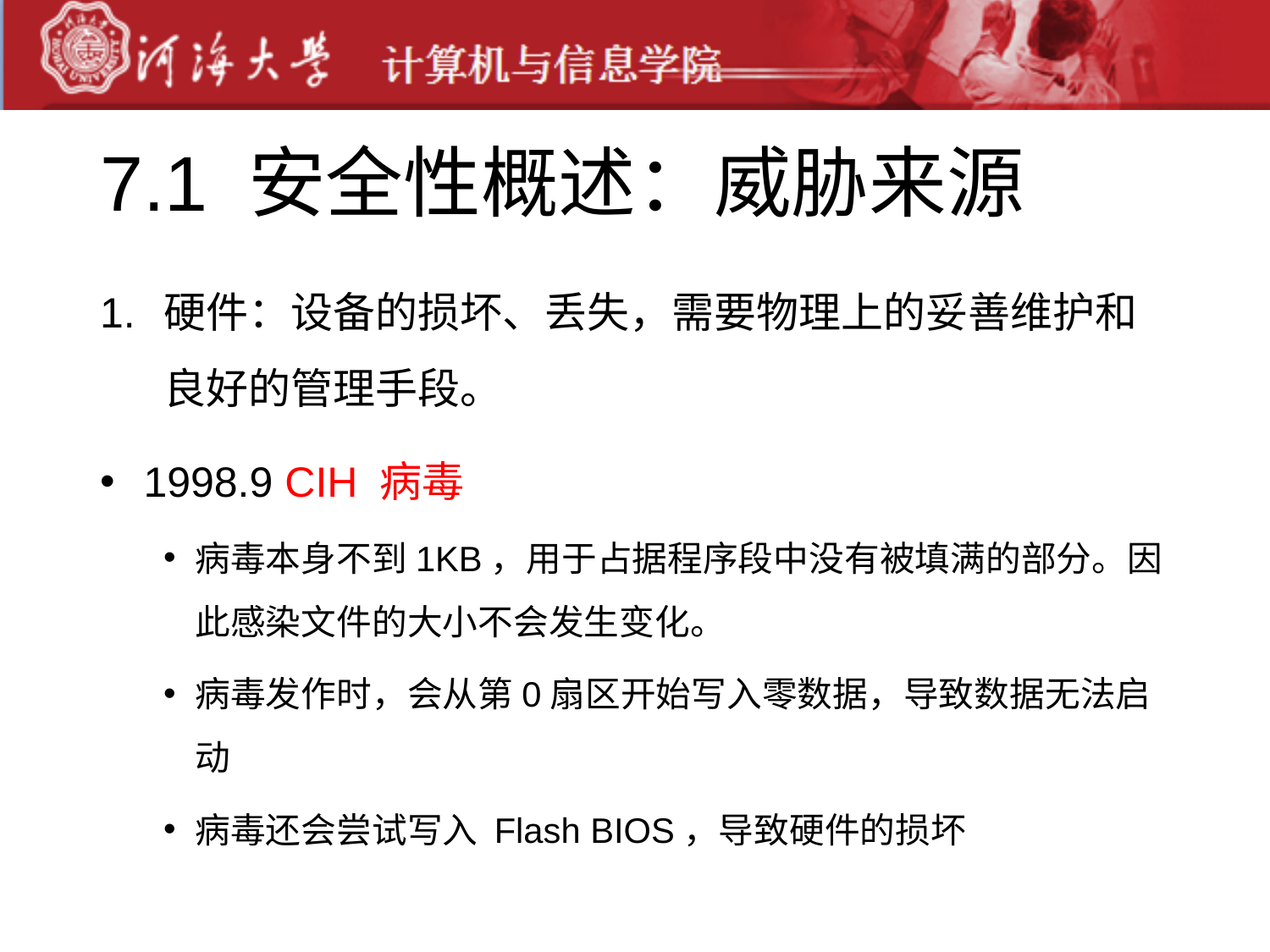

# 7.1 安全性概述：威胁来源
硬件：设备的损坏、丢失，需要物理上的妥善维护和良好的管理手段。
 1998.9 CIH 病毒
病毒本身不到1KB，用于占据程序段中没有被填满的部分。因此感染文件的大小不会发生变化。
病毒发作时，会从第0扇区开始写入零数据，导致数据无法启动
病毒还会尝试写入 Flash BIOS，导致硬件的损坏